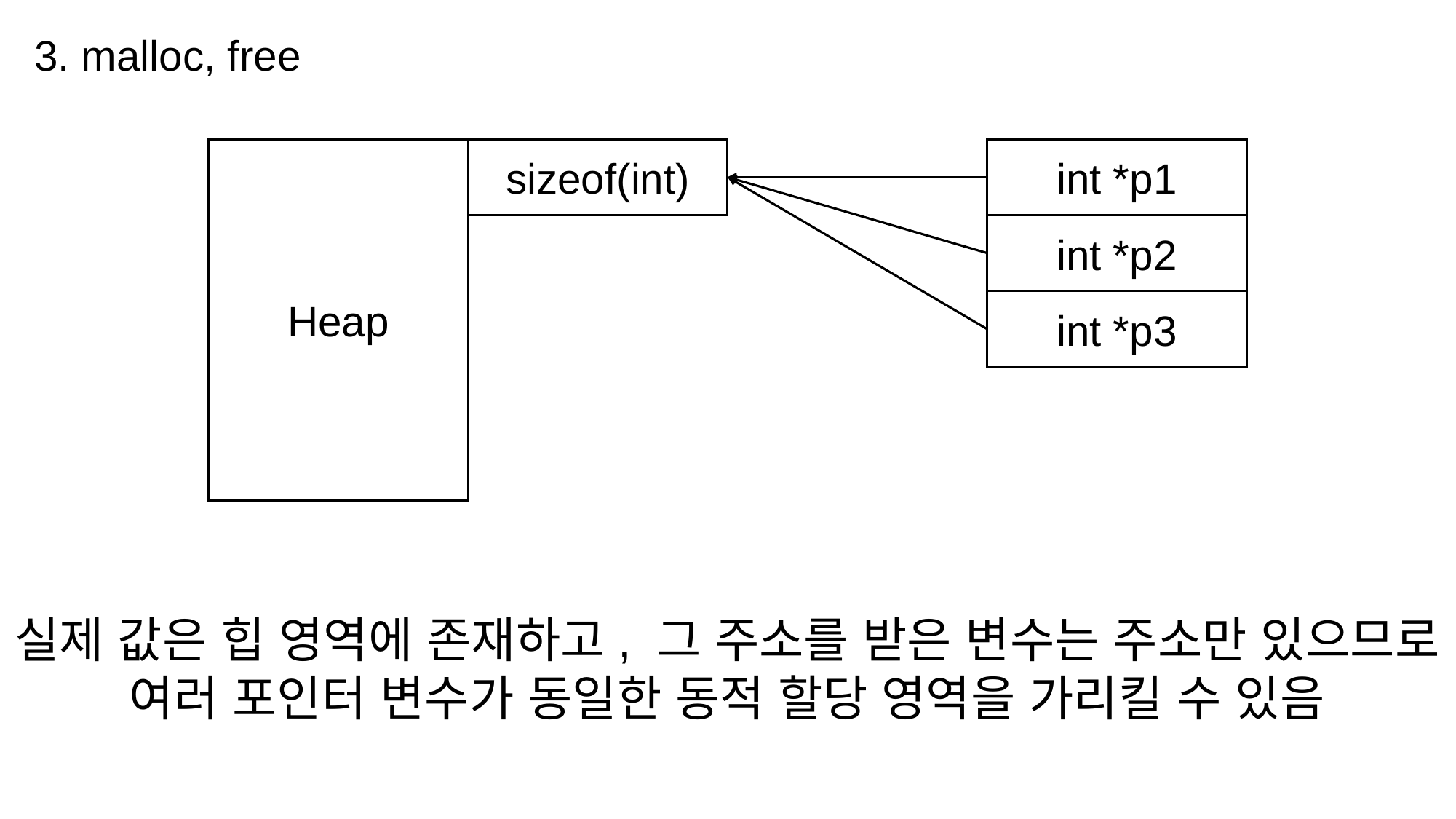

3. malloc, free
Heap
sizeof(int)
int *p1
int *p2
int *p3
실제 값은 힙 영역에 존재하고, 그 주소를 받은 변수는 주소만 있으므로
여러 포인터 변수가 동일한 동적 할당 영역을 가리킬 수 있음